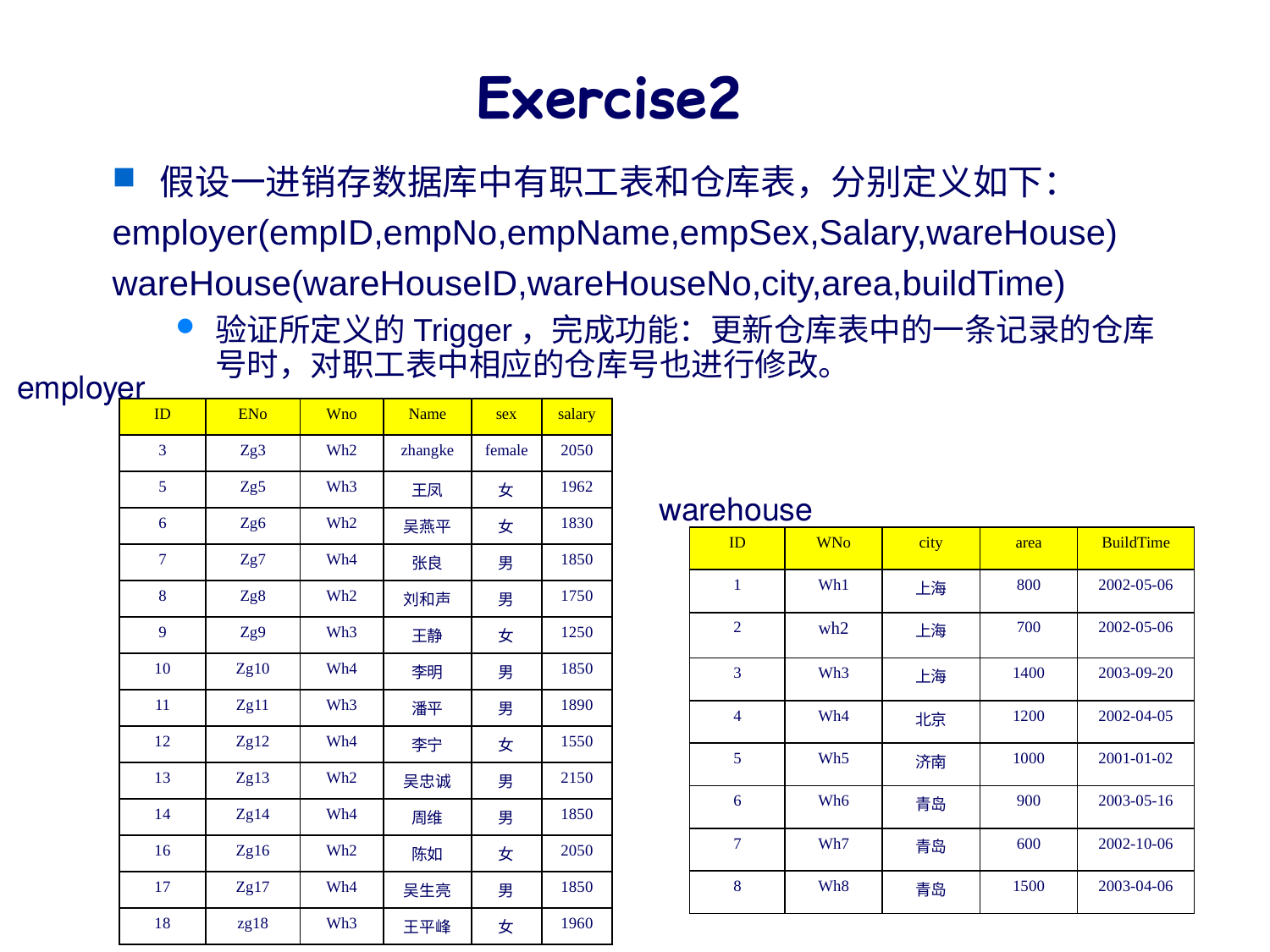

# Exercise2
假设一进销存数据库中有职工表和仓库表，分别定义如下：
employer(empID,empNo,empName,empSex,Salary,wareHouse)
wareHouse(wareHouseID,wareHouseNo,city,area,buildTime)
验证所定义的Trigger，完成功能：更新仓库表中的一条记录的仓库号时，对职工表中相应的仓库号也进行修改。
employer
| ID | ENo | Wno | Name | sex | salary |
| --- | --- | --- | --- | --- | --- |
| 3 | Zg3 | Wh2 | zhangke | female | 2050 |
| 5 | Zg5 | Wh3 | 王凤 | 女 | 1962 |
| 6 | Zg6 | Wh2 | 吴燕平 | 女 | 1830 |
| 7 | Zg7 | Wh4 | 张良 | 男 | 1850 |
| 8 | Zg8 | Wh2 | 刘和声 | 男 | 1750 |
| 9 | Zg9 | Wh3 | 王静 | 女 | 1250 |
| 10 | Zg10 | Wh4 | 李明 | 男 | 1850 |
| 11 | Zg11 | Wh3 | 潘平 | 男 | 1890 |
| 12 | Zg12 | Wh4 | 李宁 | 女 | 1550 |
| 13 | Zg13 | Wh2 | 吴忠诚 | 男 | 2150 |
| 14 | Zg14 | Wh4 | 周维 | 男 | 1850 |
| 16 | Zg16 | Wh2 | 陈如 | 女 | 2050 |
| 17 | Zg17 | Wh4 | 吴生亮 | 男 | 1850 |
| 18 | zg18 | Wh3 | 王平峰 | 女 | 1960 |
warehouse
| ID | WNo | city | area | BuildTime |
| --- | --- | --- | --- | --- |
| 1 | Wh1 | 上海 | 800 | 2002-05-06 |
| 2 | wh2 | 上海 | 700 | 2002-05-06 |
| 3 | Wh3 | 上海 | 1400 | 2003-09-20 |
| 4 | Wh4 | 北京 | 1200 | 2002-04-05 |
| 5 | Wh5 | 济南 | 1000 | 2001-01-02 |
| 6 | Wh6 | 青岛 | 900 | 2003-05-16 |
| 7 | Wh7 | 青岛 | 600 | 2002-10-06 |
| 8 | Wh8 | 青岛 | 1500 | 2003-04-06 |